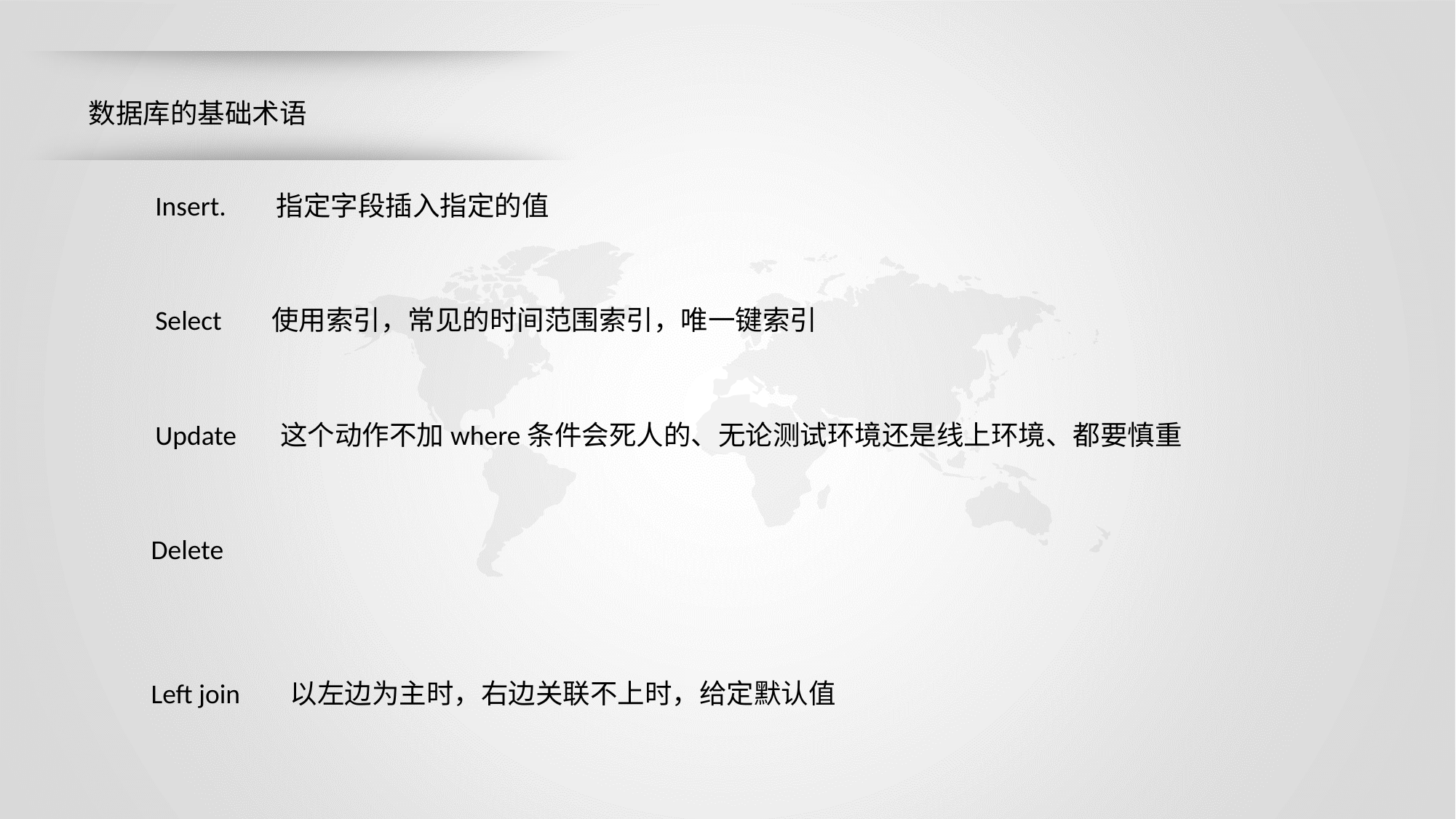

数据库的基础术语
Insert.       指定字段插入指定的值
Select       使用索引，常见的时间范围索引，唯一键索引
Update      这个动作不加where条件会死人的、无论测试环境还是线上环境、都要慎重
Delete
Left join       以左边为主时，右边关联不上时，给定默认值